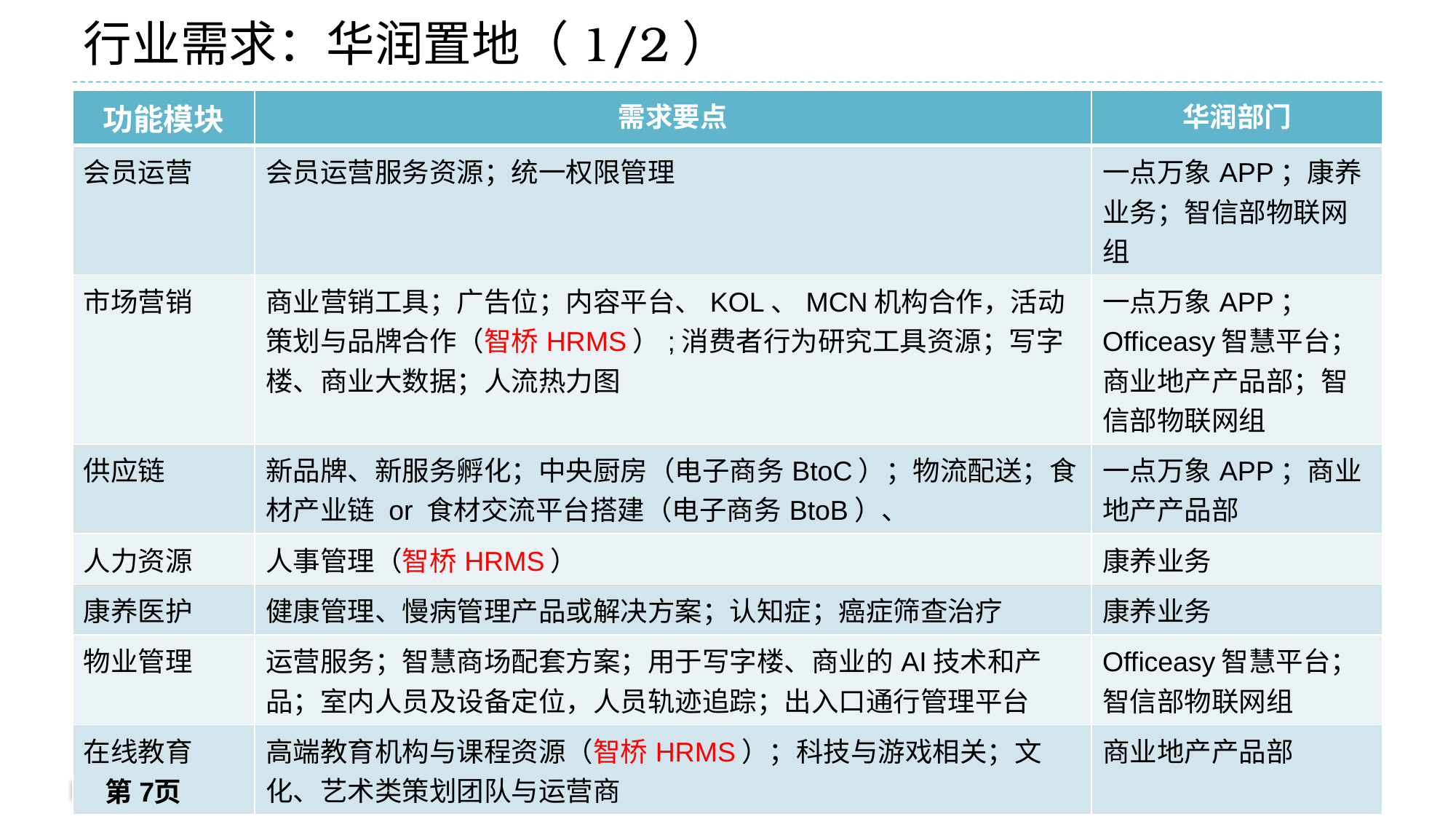

# 行业需求：华润置地（1/2）
| 功能模块 | 需求要点 | 华润部门 |
| --- | --- | --- |
| 会员运营 | 会员运营服务资源；统一权限管理 | 一点万象APP；康养业务；智信部物联网组 |
| 市场营销 | 商业营销工具；广告位；内容平台、KOL、MCN机构合作，活动策划与品牌合作（智桥HRMS）;消费者行为研究工具资源；写字楼、商业大数据；人流热力图 | 一点万象APP；Officeasy智慧平台；商业地产产品部；智信部物联网组 |
| 供应链 | 新品牌、新服务孵化；中央厨房（电子商务BtoC）；物流配送；食材产业链 or 食材交流平台搭建（电子商务BtoB）、 | 一点万象APP；商业地产产品部 |
| 人力资源 | 人事管理（智桥HRMS） | 康养业务 |
| 康养医护 | 健康管理、慢病管理产品或解决方案；认知症；癌症筛查治疗 | 康养业务 |
| 物业管理 | 运营服务；智慧商场配套方案；用于写字楼、商业的AI技术和产品；室内人员及设备定位，人员轨迹追踪；出入口通行管理平台 | Officeasy智慧平台；智信部物联网组 |
| 在线教育 | 高端教育机构与课程资源（智桥HRMS）；科技与游戏相关；文化、艺术类策划团队与运营商 | 商业地产产品部 |
*资料来源：鲸准APP，2019年10月18日发布
第7页